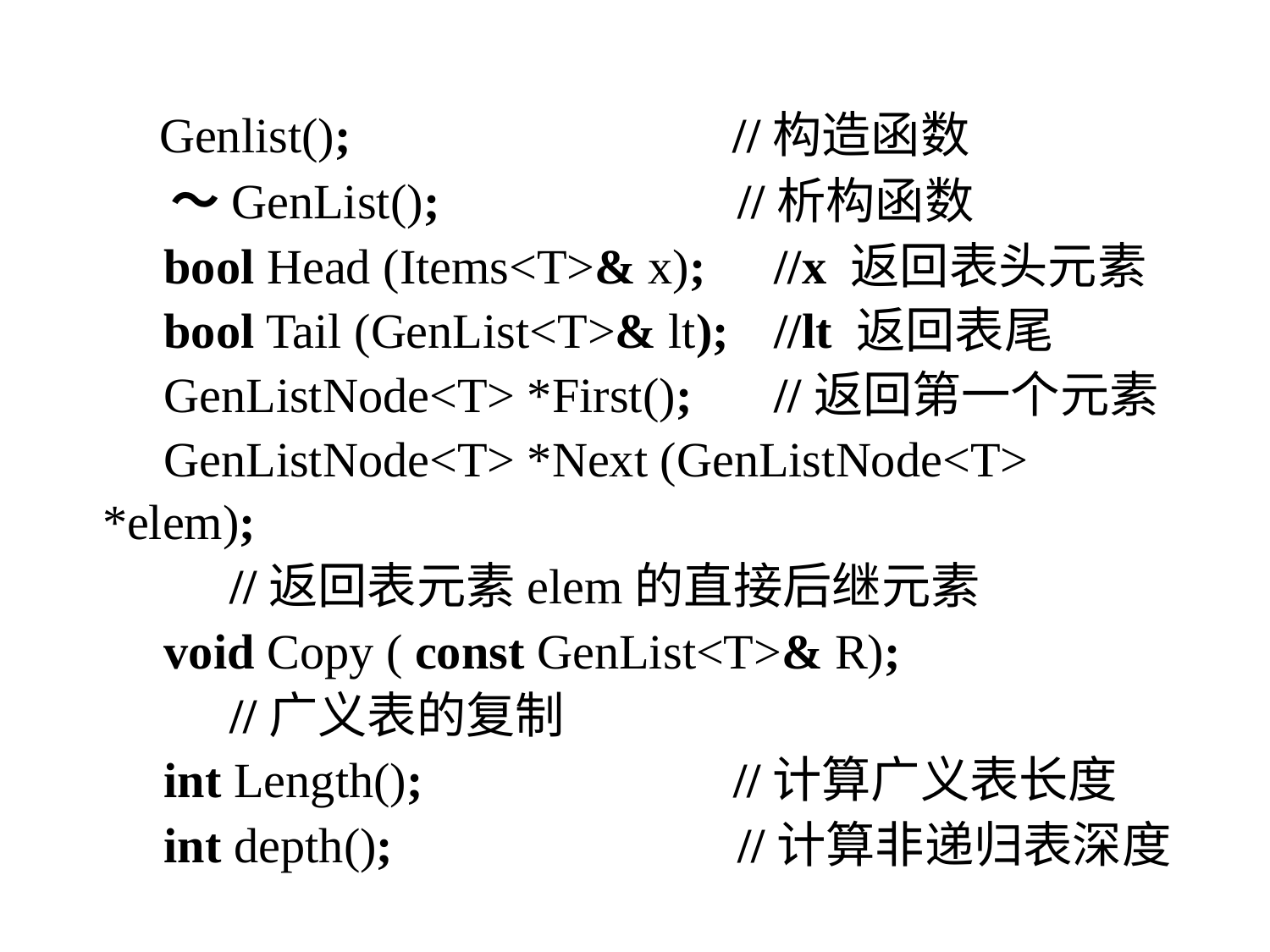

Genlist();			          //构造函数
     ～GenList();			//析构函数
     bool Head (Items<T>& x);	   //x 返回表头元素
     bool Tail (GenList<T>& lt);	   //lt 返回表尾
     GenListNode<T> *First();	   //返回第一个元素
     GenListNode<T> *Next (GenListNode<T> *elem);
	//返回表元素elem的直接后继元素
     void Copy ( const GenList<T>& R);
	//广义表的复制
     int Length();    		          //计算广义表长度
     int depth();			//计算非递归表深度